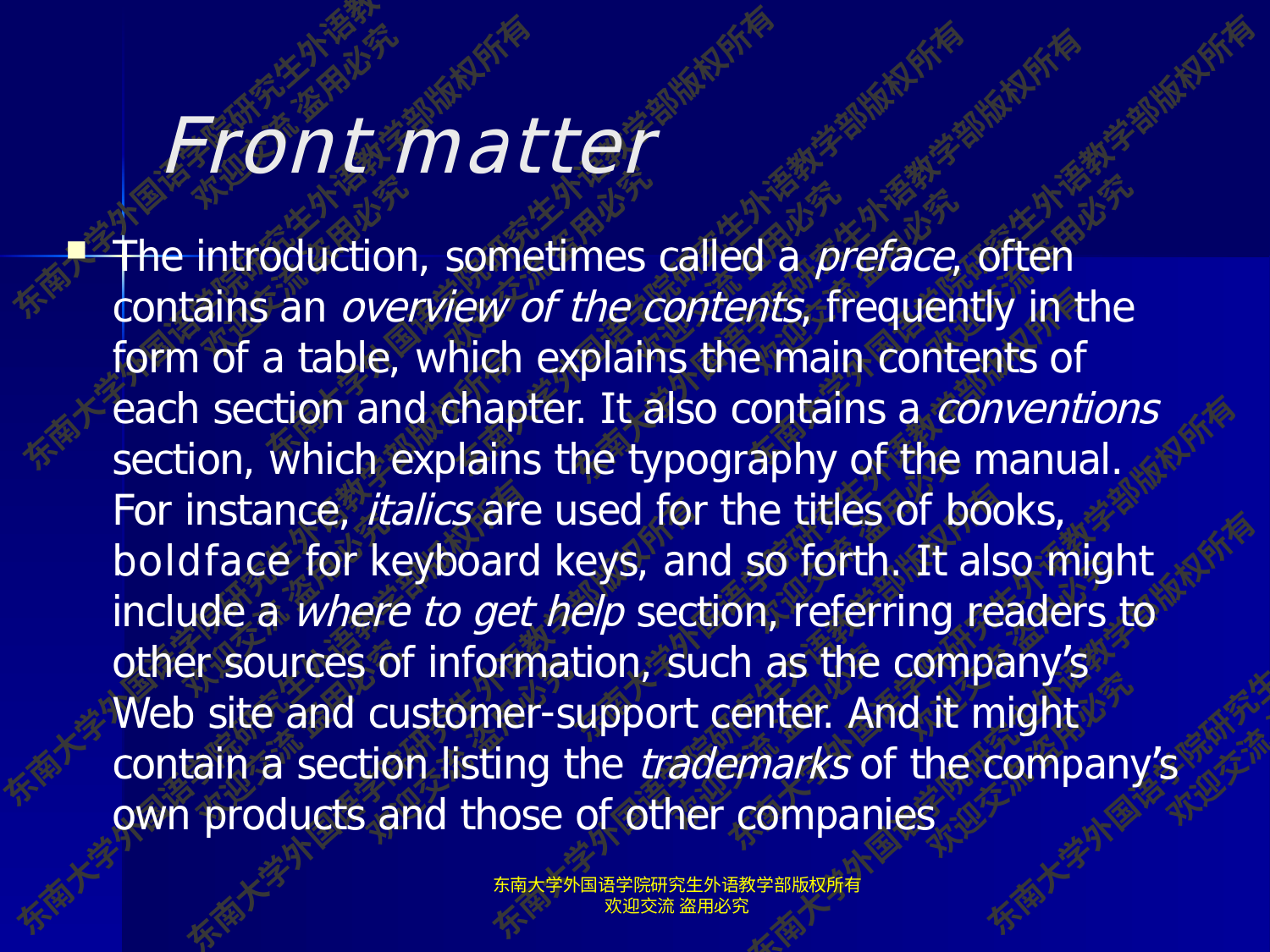

# Front matter
The introduction, sometimes called a preface, often contains an overview of the contents, frequently in the form of a table, which explains the main contents of each section and chapter. It also contains a conventions section, which explains the typography of the manual. For instance, italics are used for the titles of books, boldface for keyboard keys, and so forth. It also might include a where to get help section, referring readers to other sources of information, such as the company’s Web site and customer-support center. And it might contain a section listing the trademarks of the company’s own products and those of other companies
东南大学外国语学院研究生外语教学部版权所有 欢迎交流 盗用必究